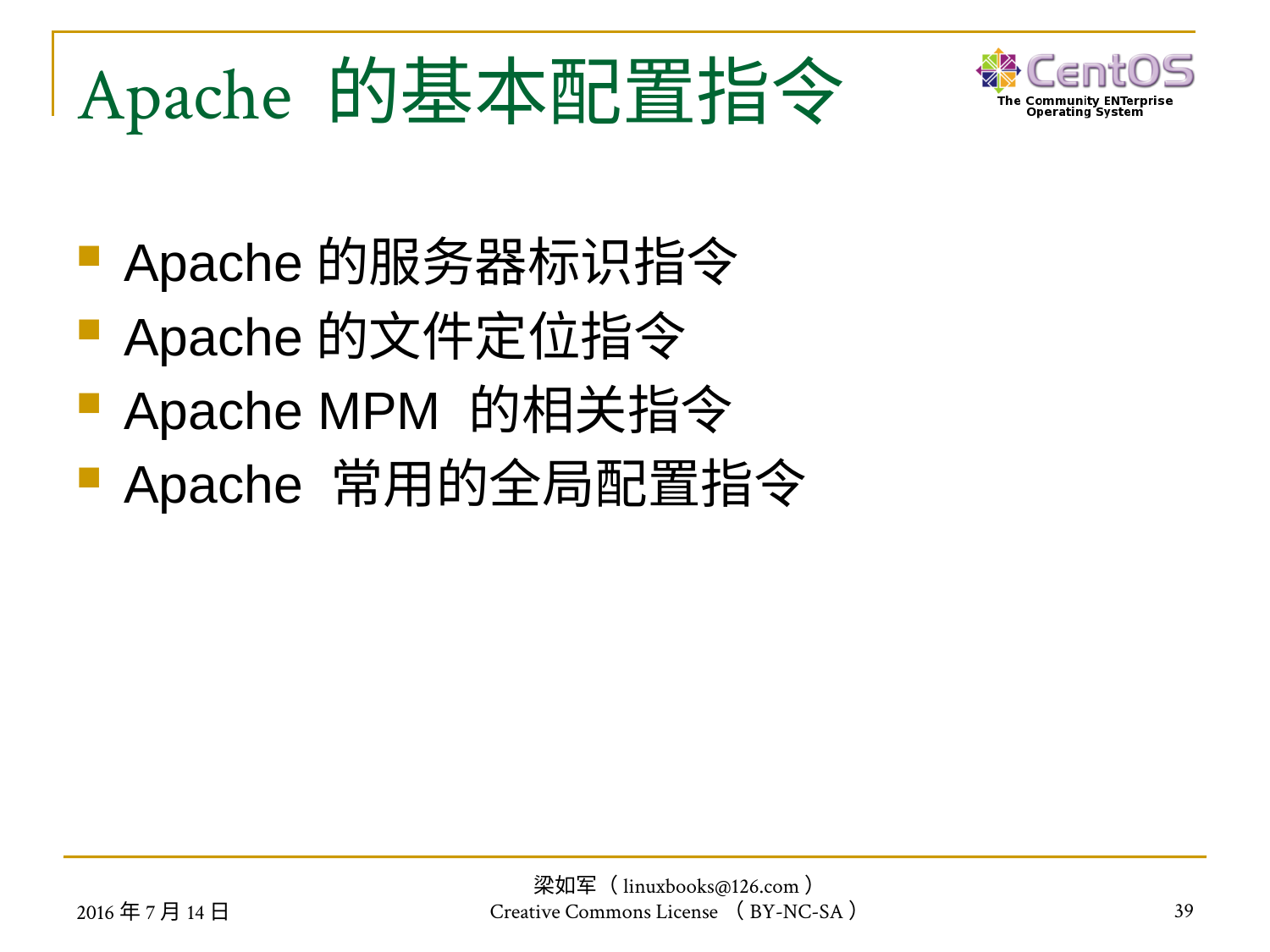

# Apache 的基本配置指令
Apache的服务器标识指令
Apache的文件定位指令
Apache MPM 的相关指令
Apache 常用的全局配置指令
梁如军（linuxbooks@126.com）
Creative Commons License（BY-NC-SA）
2016年7月14日
39